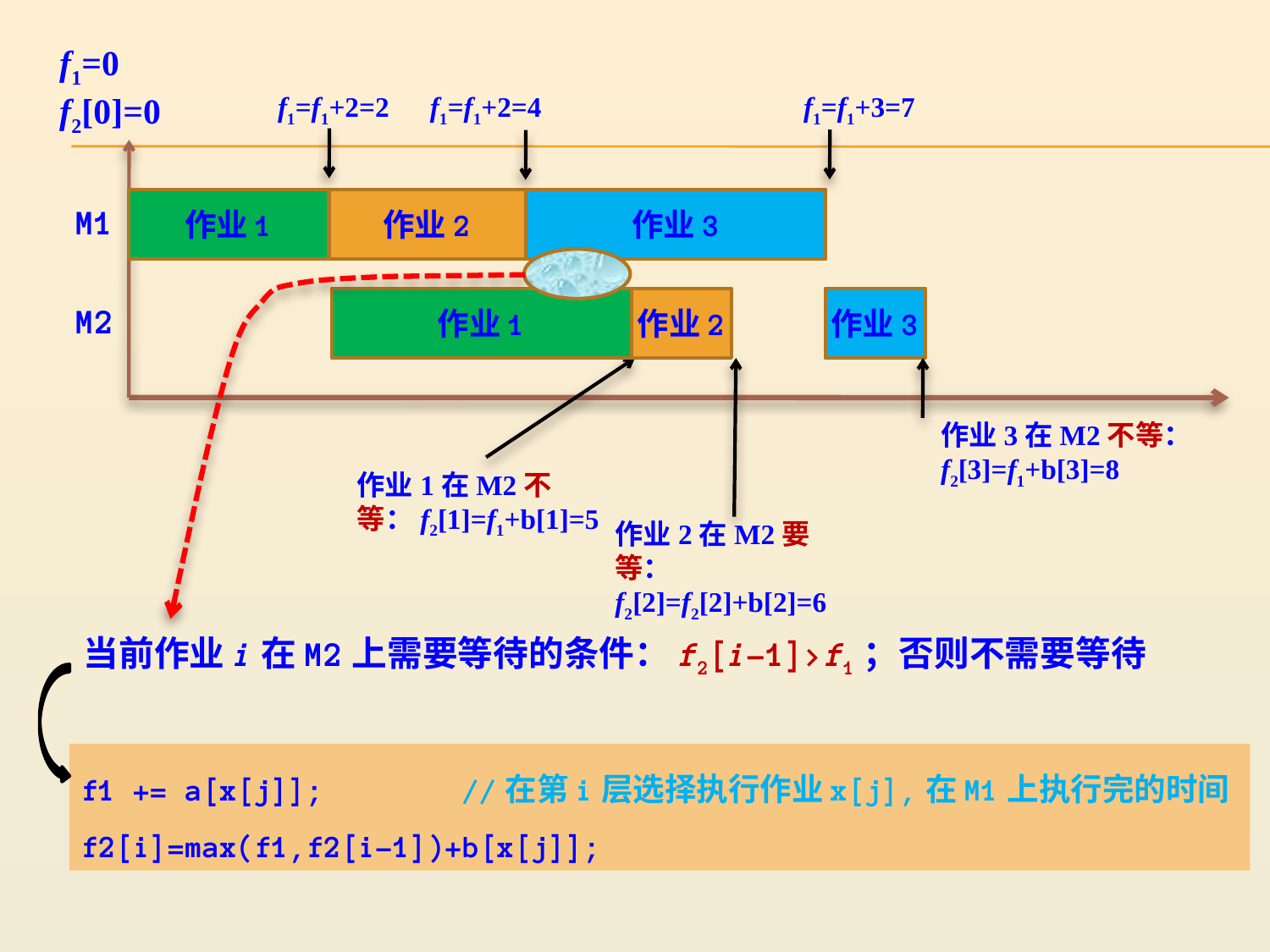

f1=0
f2[0]=0
M1
M2
f1=f1+2=2
f1=f1+2=4
f1=f1+3=7
作业3
作业1
作业1
作业2

当前作业i在M2上需要等待的条件：f2[i-1]>f1；否则不需要等待
作业2
作业2在M2要等：f2[2]=f2[2]+b[2]=6
作业3
作业3在M2不等：f2[3]=f1+b[3]=8
作业1在M2不等：f2[1]=f1+b[1]=5

f1 += a[x[j]];  	//在第i层选择执行作业x[j],在M1上执行完的时间
f2[i]=max(f1,f2[i-1])+b[x[j]];